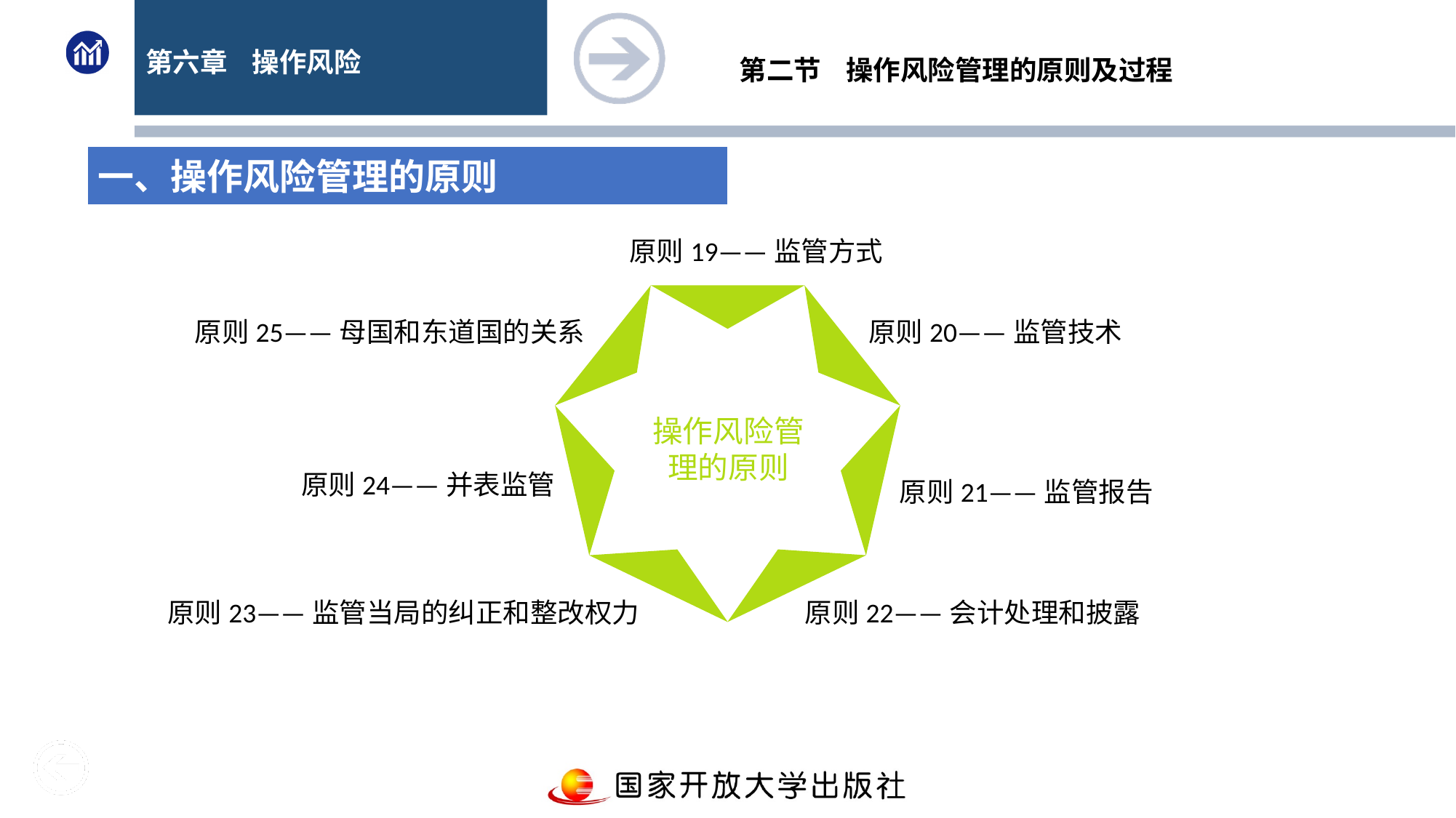

第二节    操作风险管理的原则及过程
第六章    操作风险
一、操作风险管理的原则
原则19——监管方式

原则25——母国和东道国的关系
原则20——监管技术

操作风险管理的原则

原则24——并表监管
原则21——监管报告

原则23——监管当局的纠正和整改权力
原则22——会计处理和披露